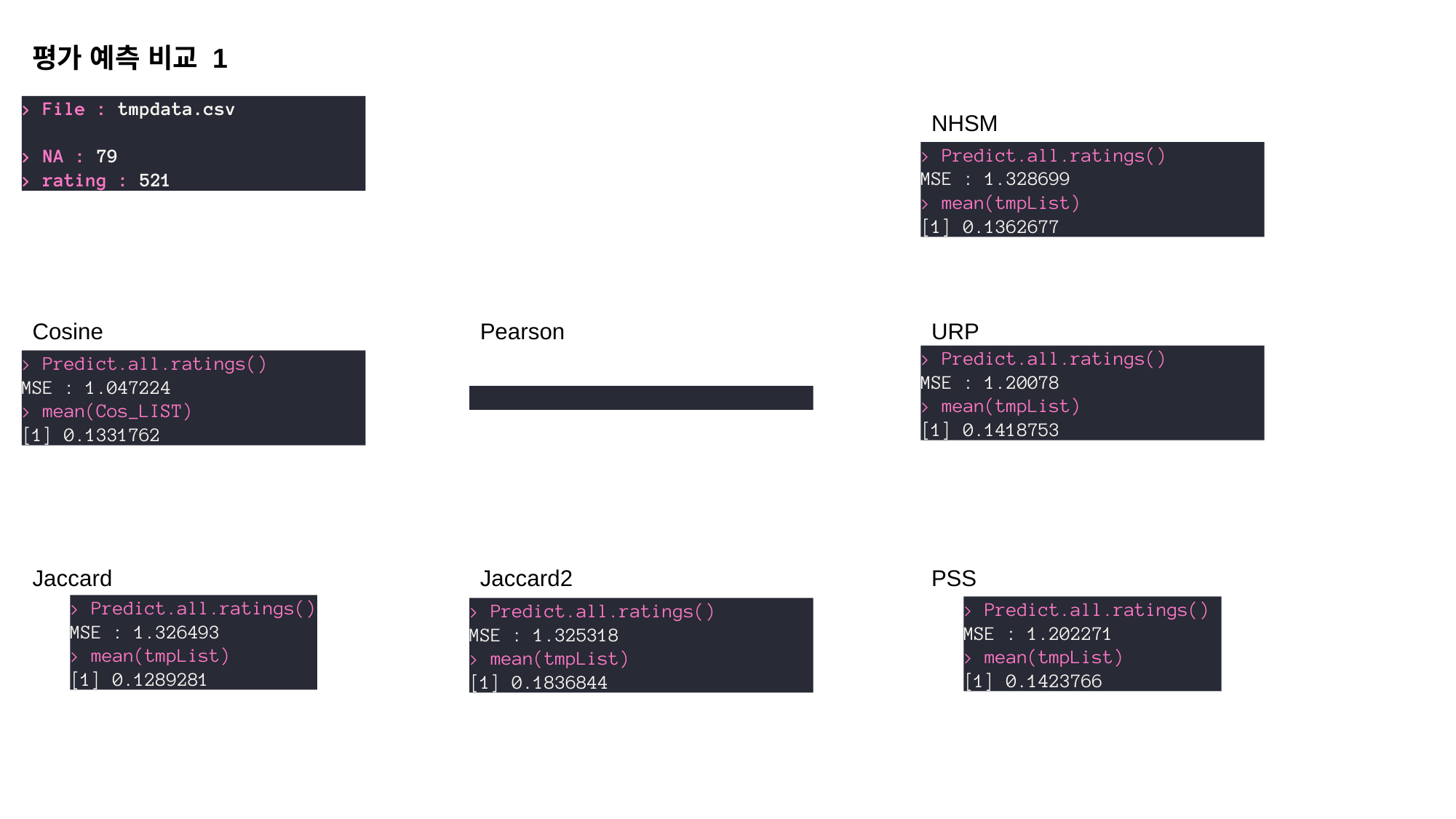

평가 예측 비교 1
> File : tmpdata.csv

> NA : 79
> rating : 521
NHSM
> Predict.all.ratings()
MSE : 1.328699
> mean(tmpList)
[1] 0.1362677
Cosine
Pearson
URP
> Predict.all.ratings()
MSE : 1.20078
> mean(tmpList)
[1] 0.1418753
> Predict.all.ratings()
MSE : 1.047224
> mean(Cos_LIST)
[1] 0.1331762

Jaccard
PSS
Jaccard2
> Predict.all.ratings()
MSE : 1.326493
> mean(tmpList)
[1] 0.1289281
> Predict.all.ratings()
MSE : 1.202271
> mean(tmpList)
[1] 0.1423766
> Predict.all.ratings()
MSE : 1.325318
> mean(tmpList)
[1] 0.1836844